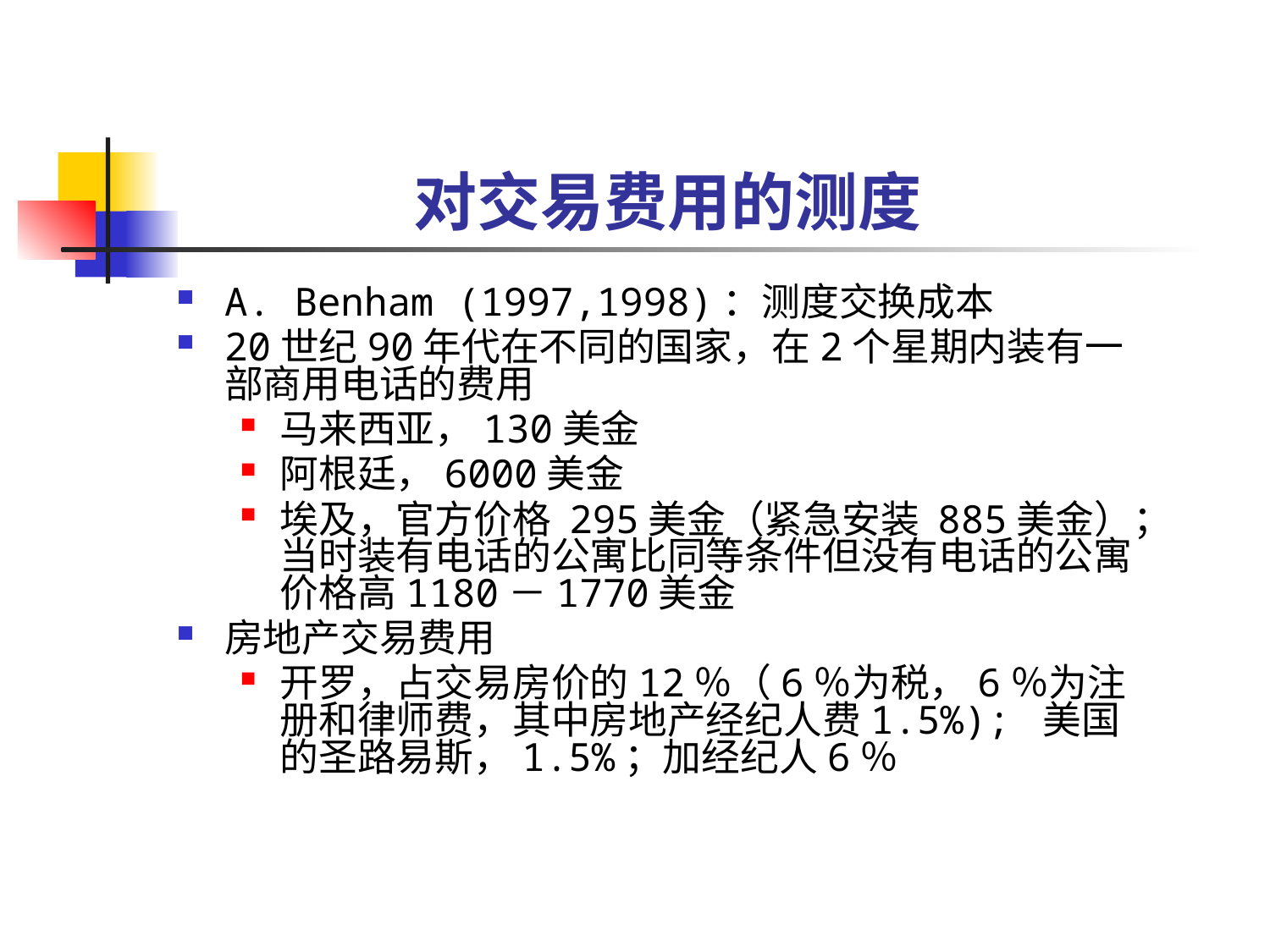

# 对交易费用的测度
A. Benham (1997,1998)：测度交换成本
20世纪90年代在不同的国家，在2个星期内装有一部商用电话的费用
马来西亚，130美金
阿根廷，6000美金
埃及，官方价格 295美金（紧急安装 885美金）；当时装有电话的公寓比同等条件但没有电话的公寓价格高1180－1770美金
房地产交易费用
开罗，占交易房价的12％（6％为税，6％为注册和律师费，其中房地产经纪人费1.5%); 美国的圣路易斯，1.5%；加经纪人6％